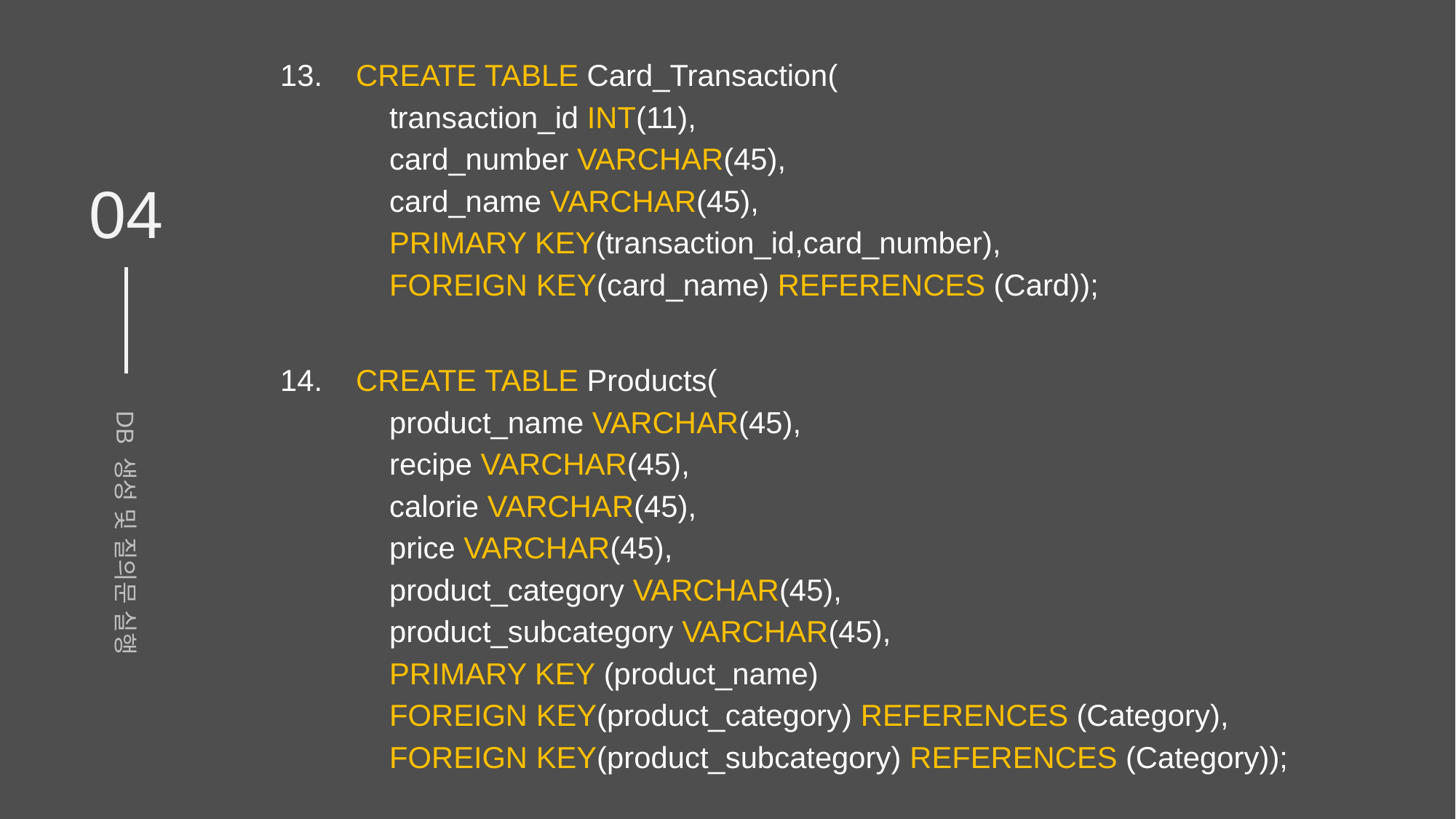

13.    CREATE TABLE Card_Transaction(
transaction_id INT(11),
card_number VARCHAR(45),
card_name VARCHAR(45),
PRIMARY KEY(transaction_id,card_number),
FOREIGN KEY(card_name) REFERENCES (Card));

04
14.    CREATE TABLE Products(
product_name VARCHAR(45),
recipe VARCHAR(45),
calorie VARCHAR(45),
price VARCHAR(45),
product_category VARCHAR(45),
product_subcategory VARCHAR(45),
PRIMARY KEY (product_name)
FOREIGN KEY(product_category) REFERENCES (Category),
FOREIGN KEY(product_subcategory) REFERENCES (Category));

);

DB 생성 및 질의문 실행